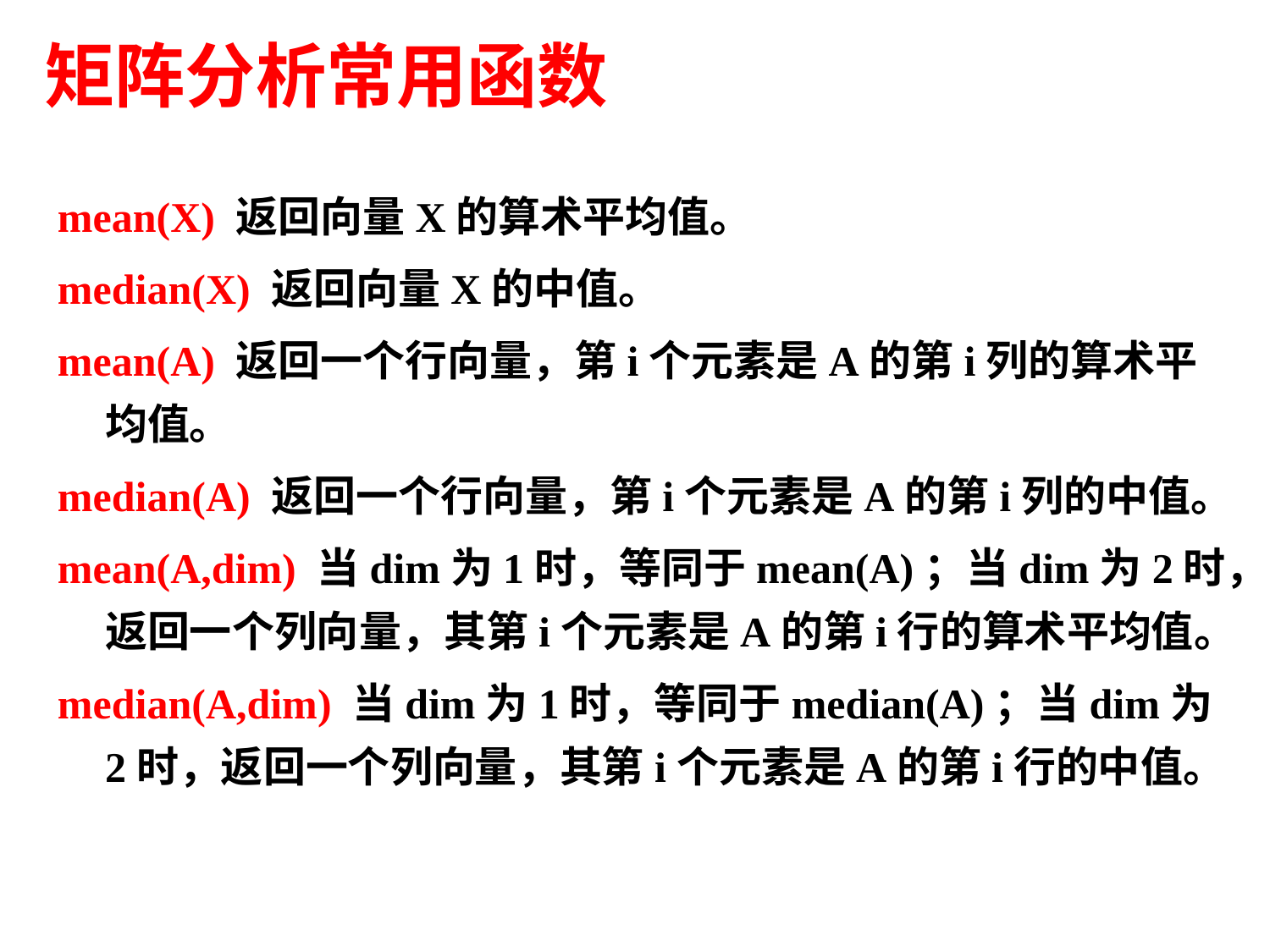

矩阵分析常用函数
mean(X) 返回向量X的算术平均值。
median(X) 返回向量X的中值。
mean(A) 返回一个行向量，第i个元素是A的第i列的算术平均值。
median(A) 返回一个行向量，第i个元素是A的第i列的中值。
mean(A,dim) 当dim为1时，等同于mean(A)；当dim为2时，返回一个列向量，其第i个元素是A的第i行的算术平均值。
median(A,dim) 当dim为1时，等同于median(A)；当dim为2时，返回一个列向量，其第i个元素是A的第i行的中值。
59